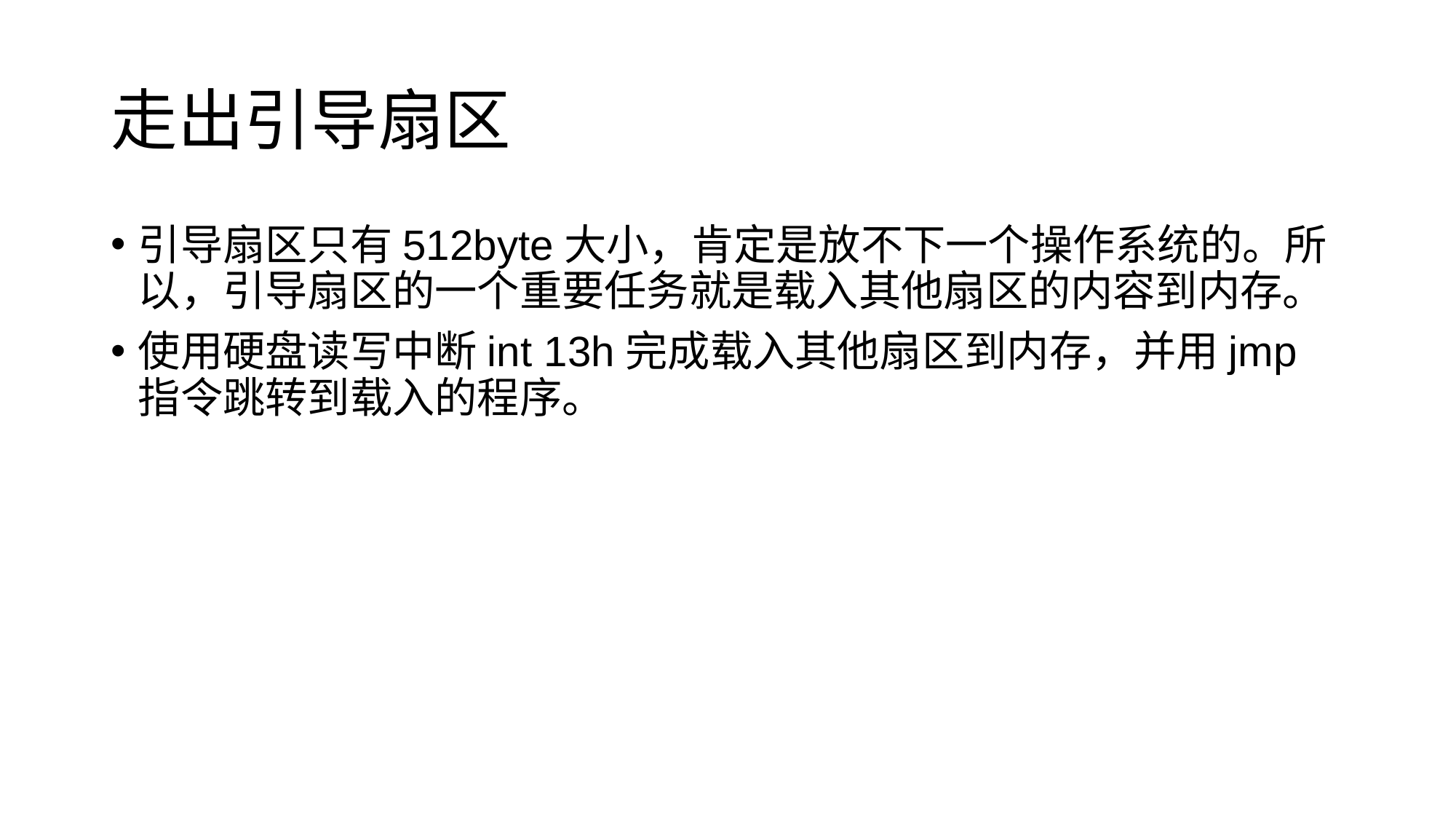

# 走出引导扇区
引导扇区只有512byte大小，肯定是放不下一个操作系统的。所以，引导扇区的一个重要任务就是载入其他扇区的内容到内存。
使用硬盘读写中断int 13h完成载入其他扇区到内存，并用jmp指令跳转到载入的程序。